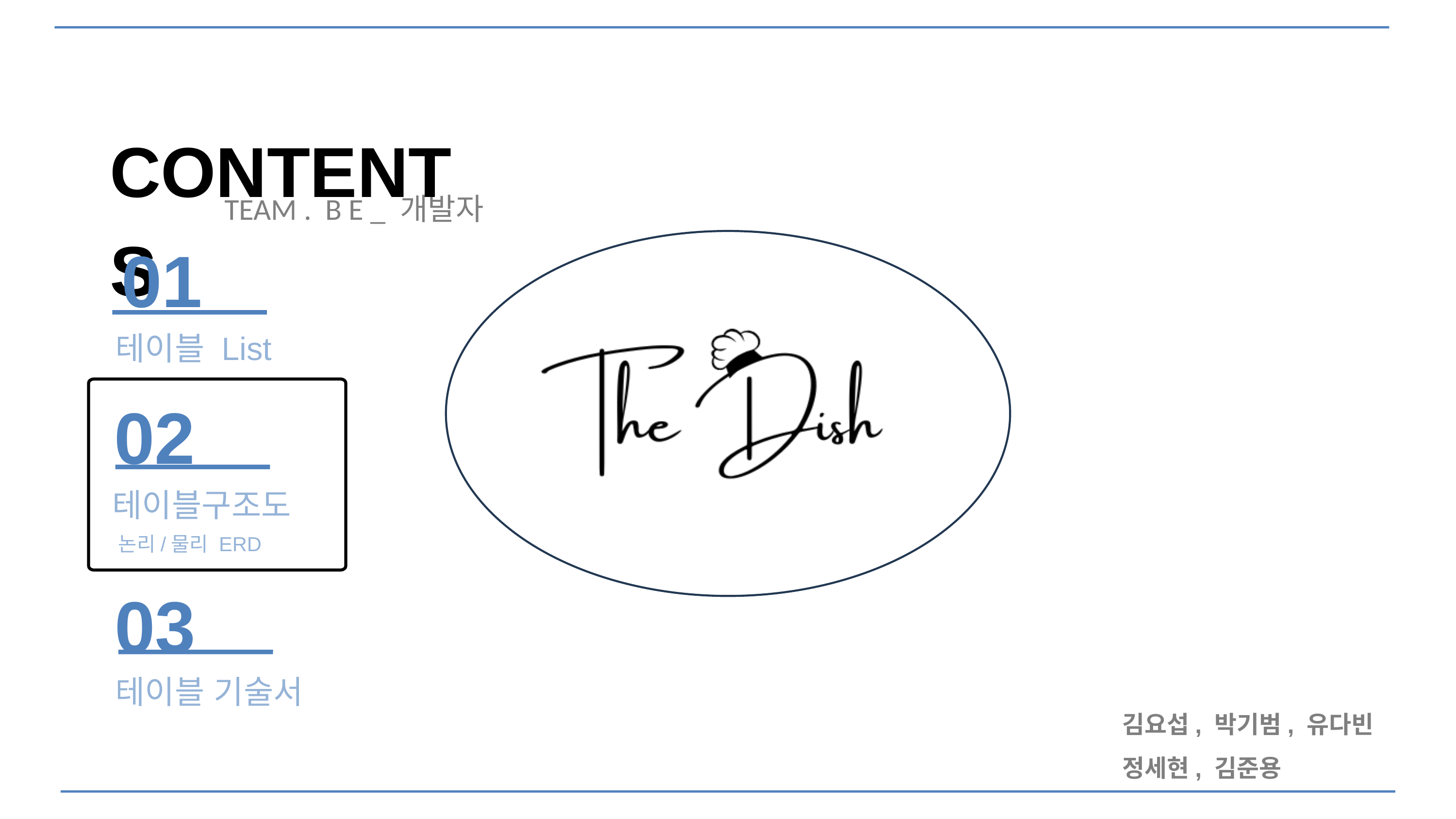

CONTENTS

TEAM .  B E _ 개발자

01
테이블 List

02

테이블구조도
논리/물리 ERD

03

테이블 기술서
김요섭, 박기범, 유다빈
정세현, 김준용